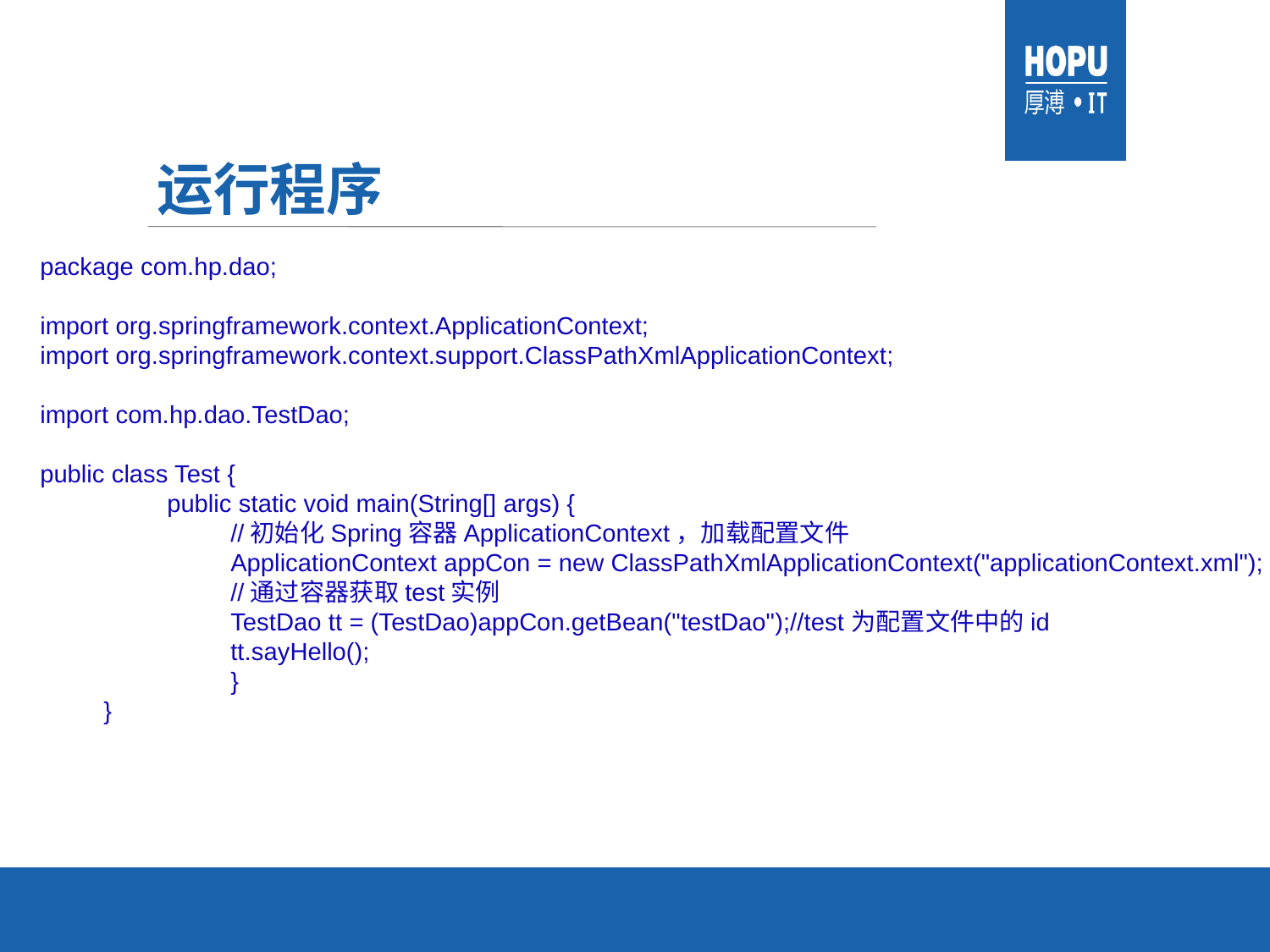

# 运行程序
package com.hp.dao;

import org.springframework.context.ApplicationContext;
import org.springframework.context.support.ClassPathXmlApplicationContext;

import com.hp.dao.TestDao;

public class Test {
	public static void main(String[] args) {
	//初始化Spring容器ApplicationContext，加载配置文件
	ApplicationContext appCon = new ClassPathXmlApplicationContext("applicationContext.xml");
	//通过容器获取test实例
	TestDao tt = (TestDao)appCon.getBean("testDao");//test为配置文件中的id
	tt.sayHello();
	}
}